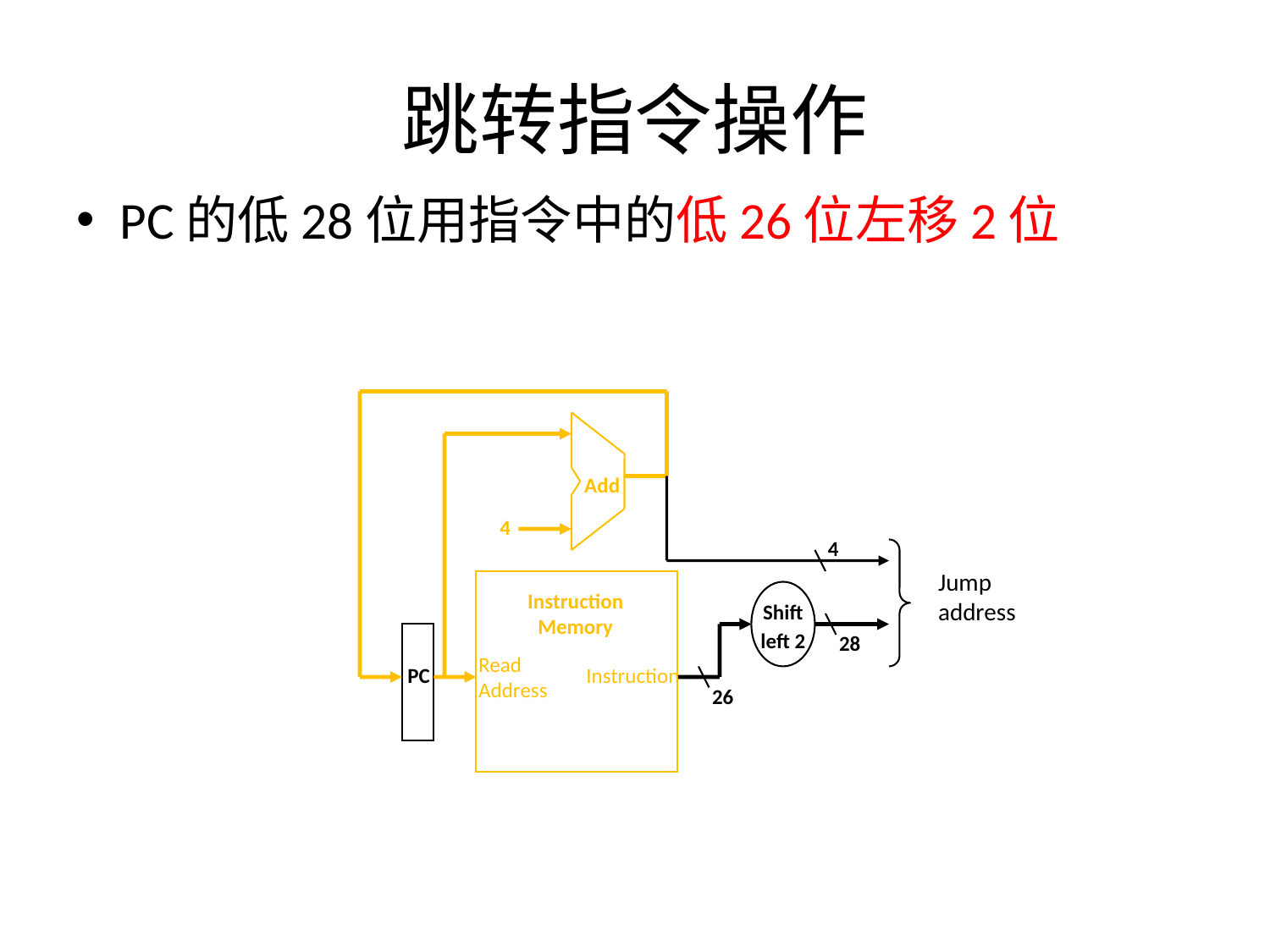

# 跳转指令操作
PC的低28位用指令中的低26位左移2位

Add

4

4

Jump
address

Instruction
Memory

Shift
left 2

28
Read
Address
PC
Instruction

26